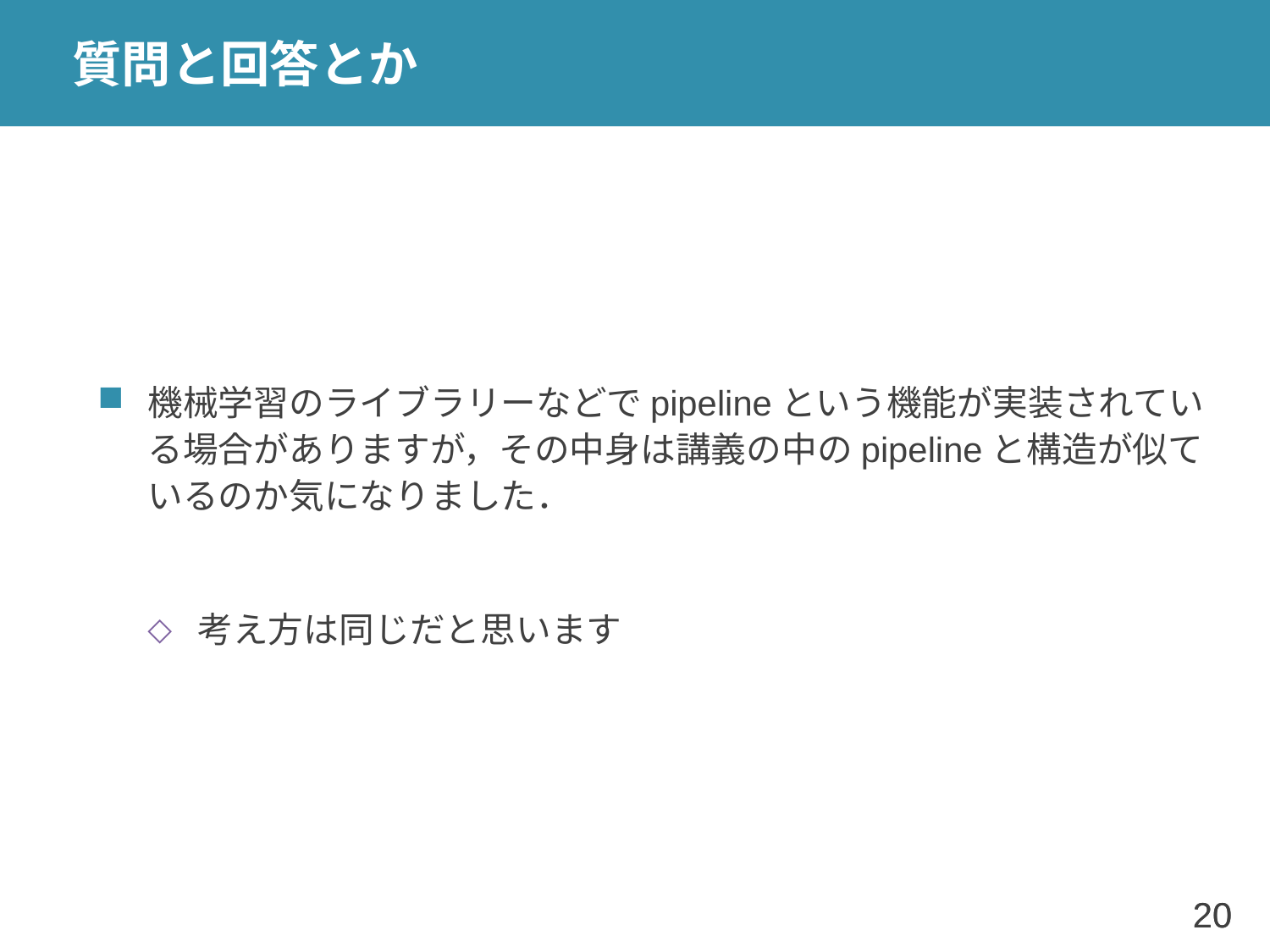

# 質問と回答とか
機械学習のライブラリーなどでpipelineという機能が実装されている場合がありますが，その中身は講義の中のpipelineと構造が似ているのか気になりました．

考え方は同じだと思います